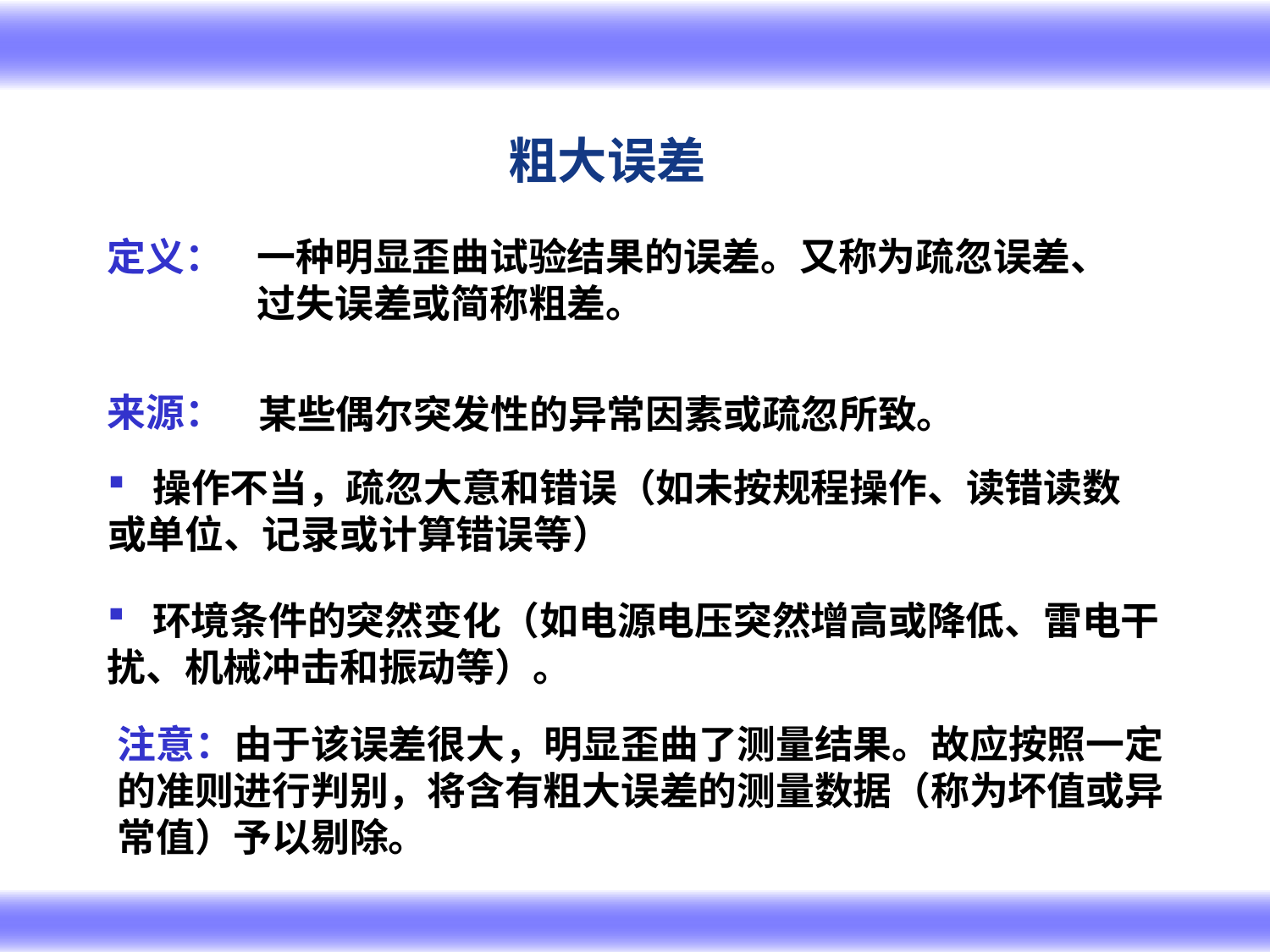

粗大误差
一种明显歪曲试验结果的误差。又称为疏忽误差、过失误差或简称粗差。
定义：
来源：
某些偶尔突发性的异常因素或疏忽所致。
  操作不当，疏忽大意和错误（如未按规程操作、读错读数或单位、记录或计算错误等）
  环境条件的突然变化（如电源电压突然增高或降低、雷电干扰、机械冲击和振动等）。
注意：由于该误差很大，明显歪曲了测量结果。故应按照一定的准则进行判别，将含有粗大误差的测量数据（称为坏值或异常值）予以剔除。
38